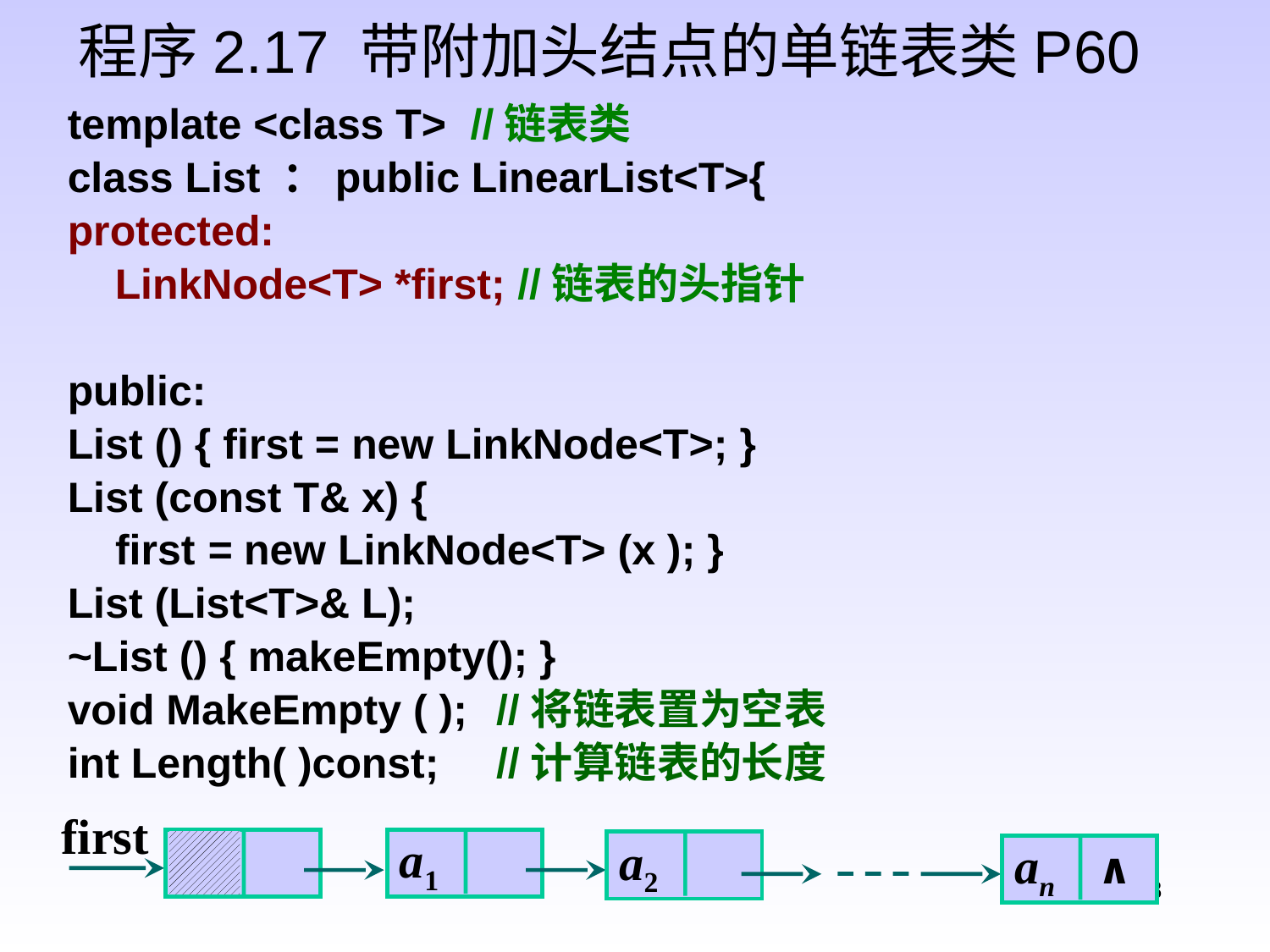

程序2.17 带附加头结点的单链表类P60
template <class T>  //链表类
class List ：public LinearList<T>{
protected:
    LinkNode<T> *first; //链表的头指针

public:
List () { first = new LinkNode<T>; }
List (const T& x) {
	first = new LinkNode<T> (x ); }
List (List<T>& L);
~List () { makeEmpty(); }
void MakeEmpty ( );	//将链表置为空表
int Length( )const;	//计算链表的长度
first

a1

a2

∧
an

68